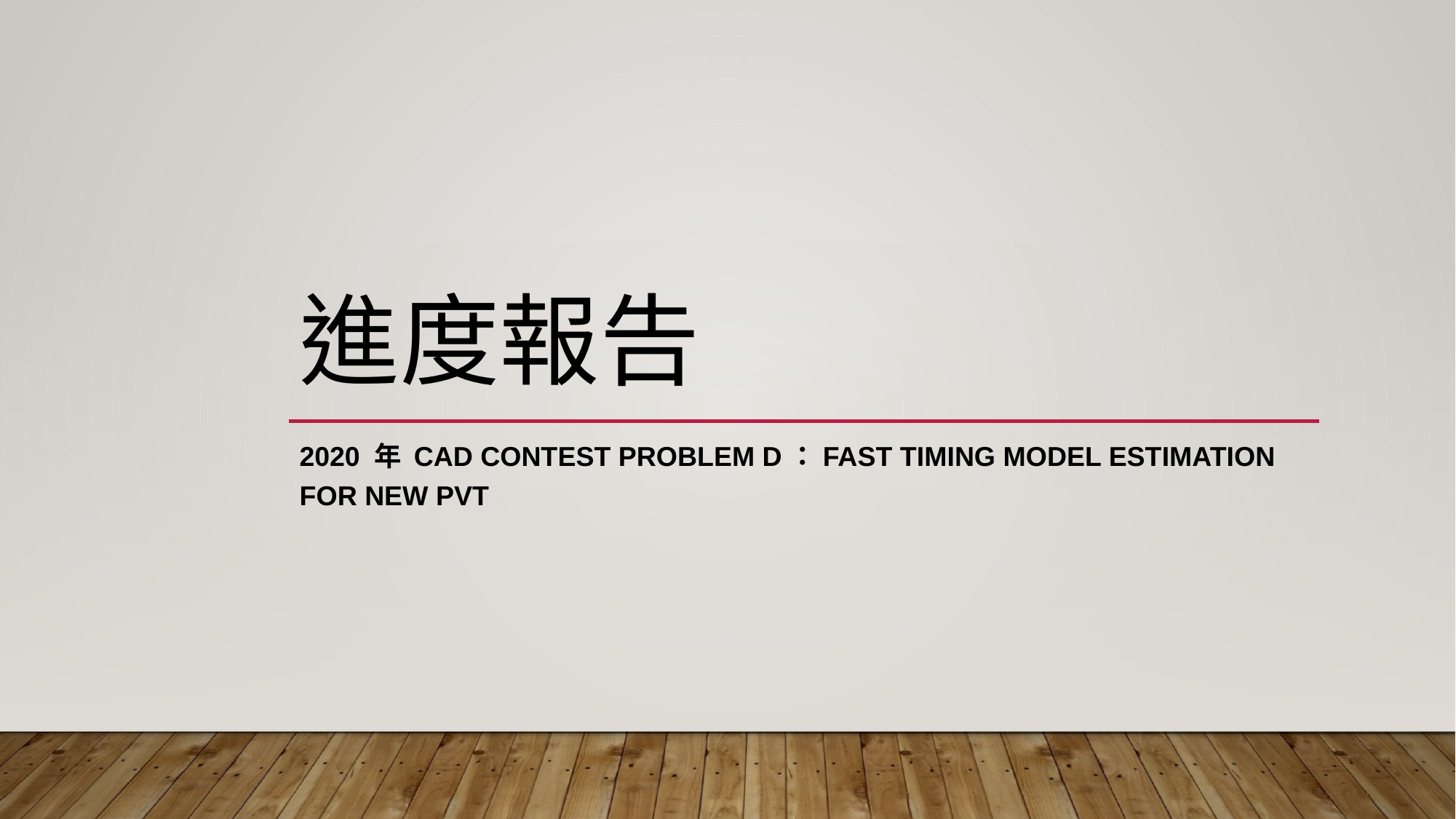

# 進度報告
2020 年 Cad contest Problem D：Fast Timing Model Estimation for new PVT